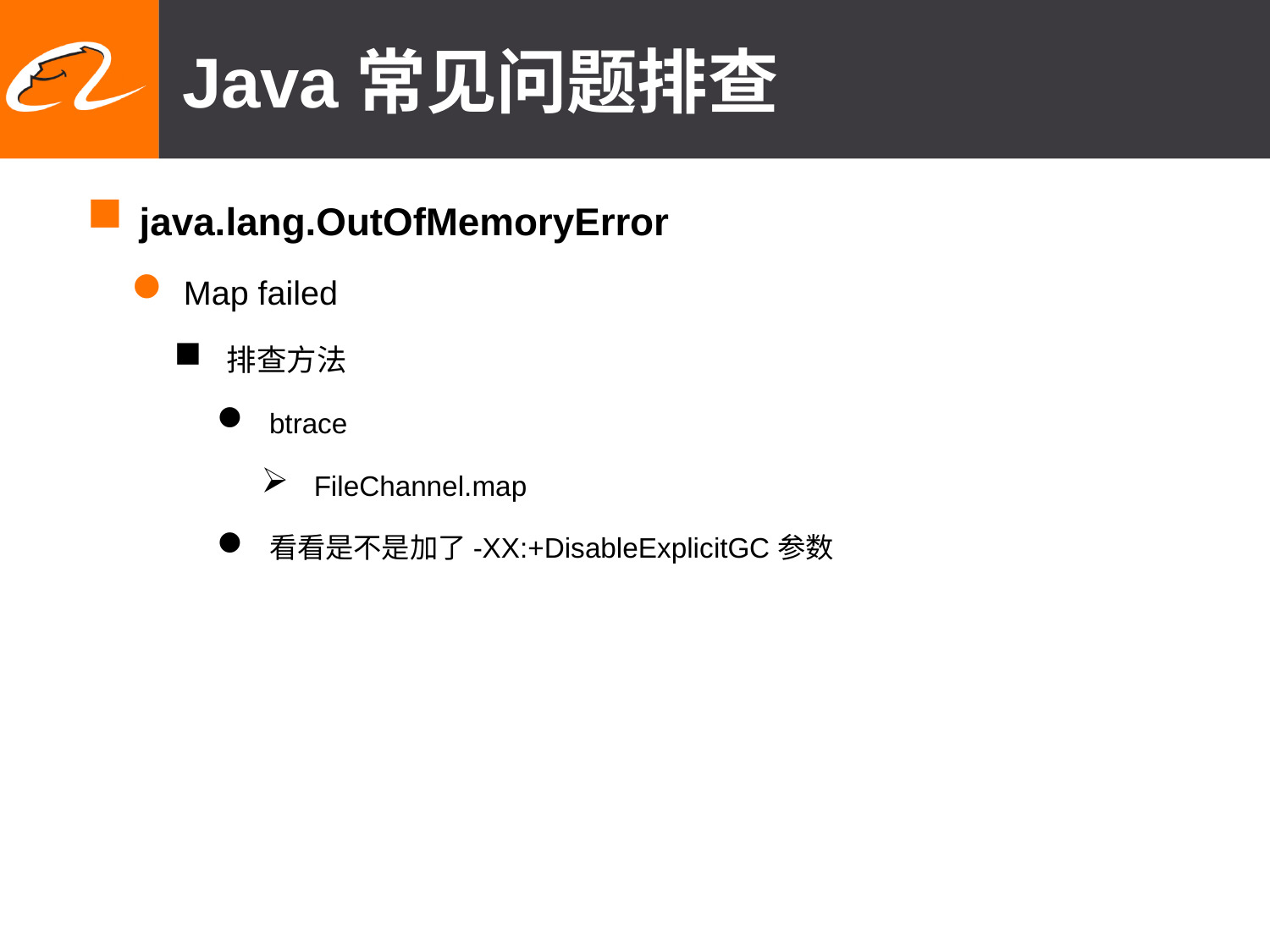

# Java常见问题排查
java.lang.OutOfMemoryError
Map failed
排查方法
btrace
FileChannel.map
看看是不是加了-XX:+DisableExplicitGC参数